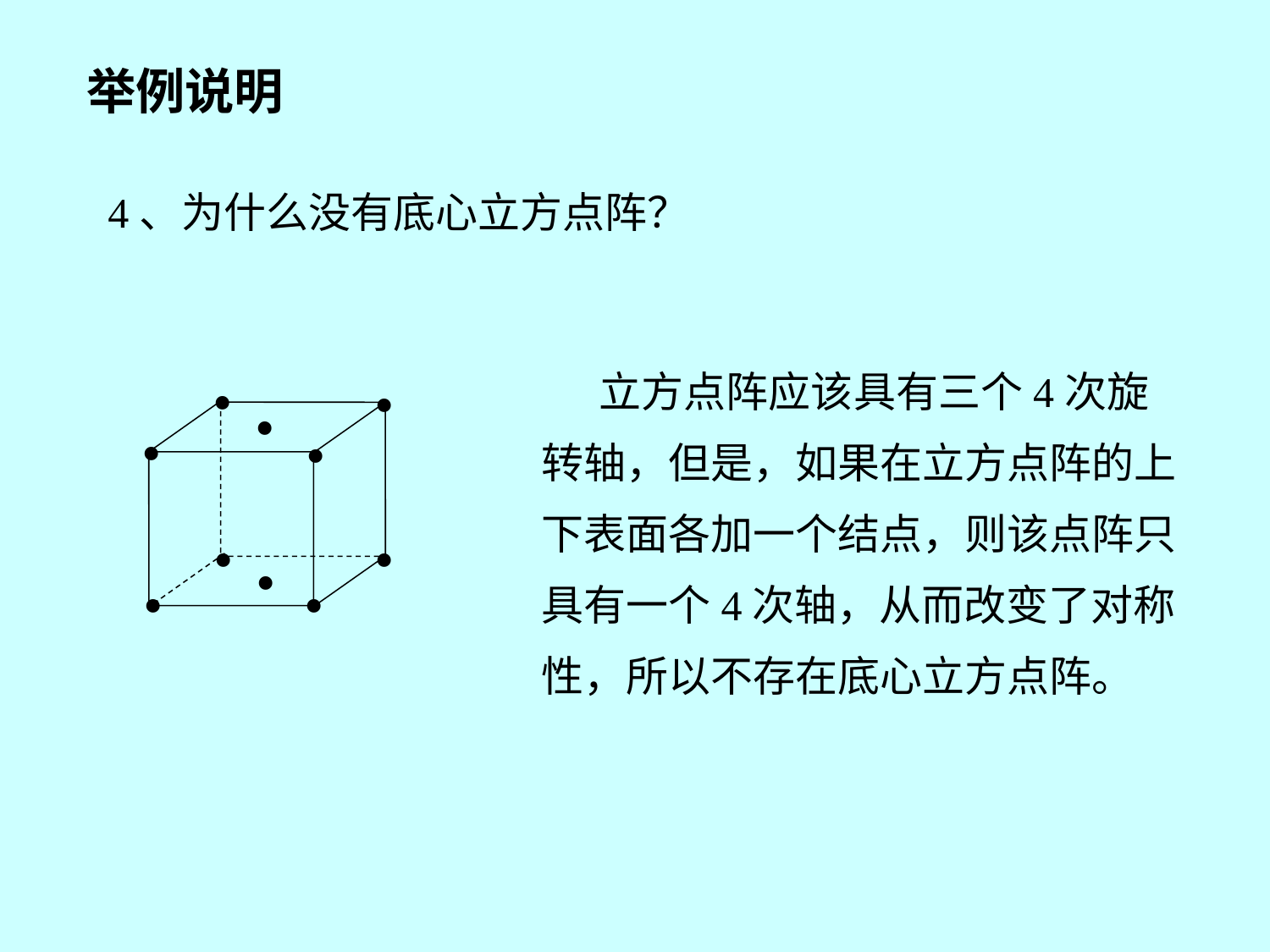

举例说明
4、为什么没有底心立方点阵？
     立方点阵应该具有三个4次旋转轴，但是，如果在立方点阵的上下表面各加一个结点，则该点阵只具有一个4次轴，从而改变了对称性，所以不存在底心立方点阵。
•
•
•

•
•

•
•
•

•
•